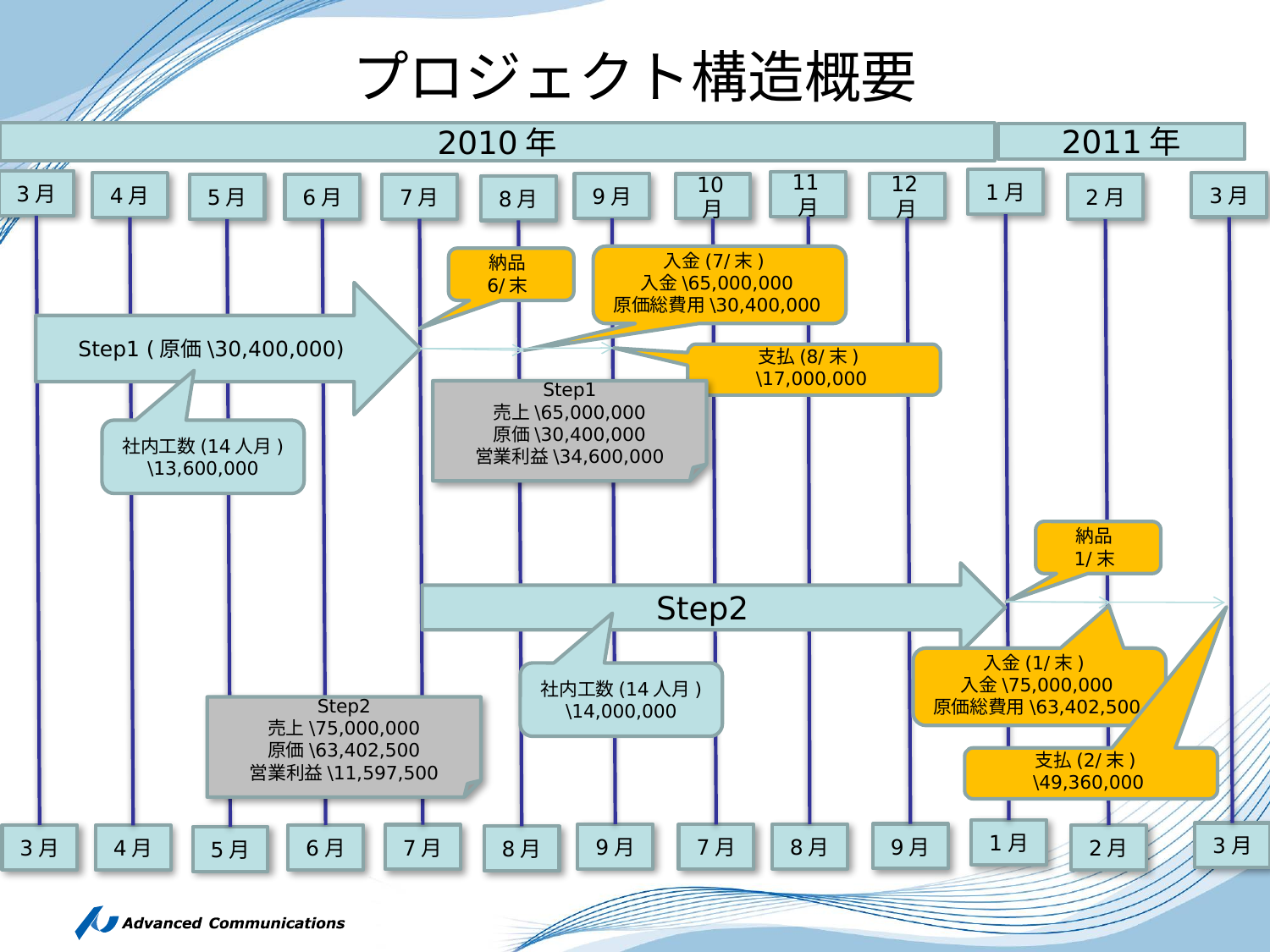

# プロジェクト構造概要
2010年
2011年
1月
3月
11月
3月
4月
12月
9月
10月
7月
5月
6月
2月
8月

入金(7/末)
入金\65,000,000
原価総費用\30,400,000

納品
6/末
Step1 (原価\30,400,000)
支払(8/末)
\17,000,000
Step1
売上\65,000,000
原価\30,400,000
営業利益\34,600,000
社内工数(14人月)
\13,600,000
納品
1/末
Step2

入金(1/末)
入金\75,000,000
原価総費用\63,402,500

社内工数(14人月)
\14,000,000
Step2
売上\75,000,000
原価\63,402,500
営業利益\11,597,500
支払(2/末)
\49,360,000
1月
3月
9月
9月
8月
7月
7月
3月
6月
2月
4月
8月
5月